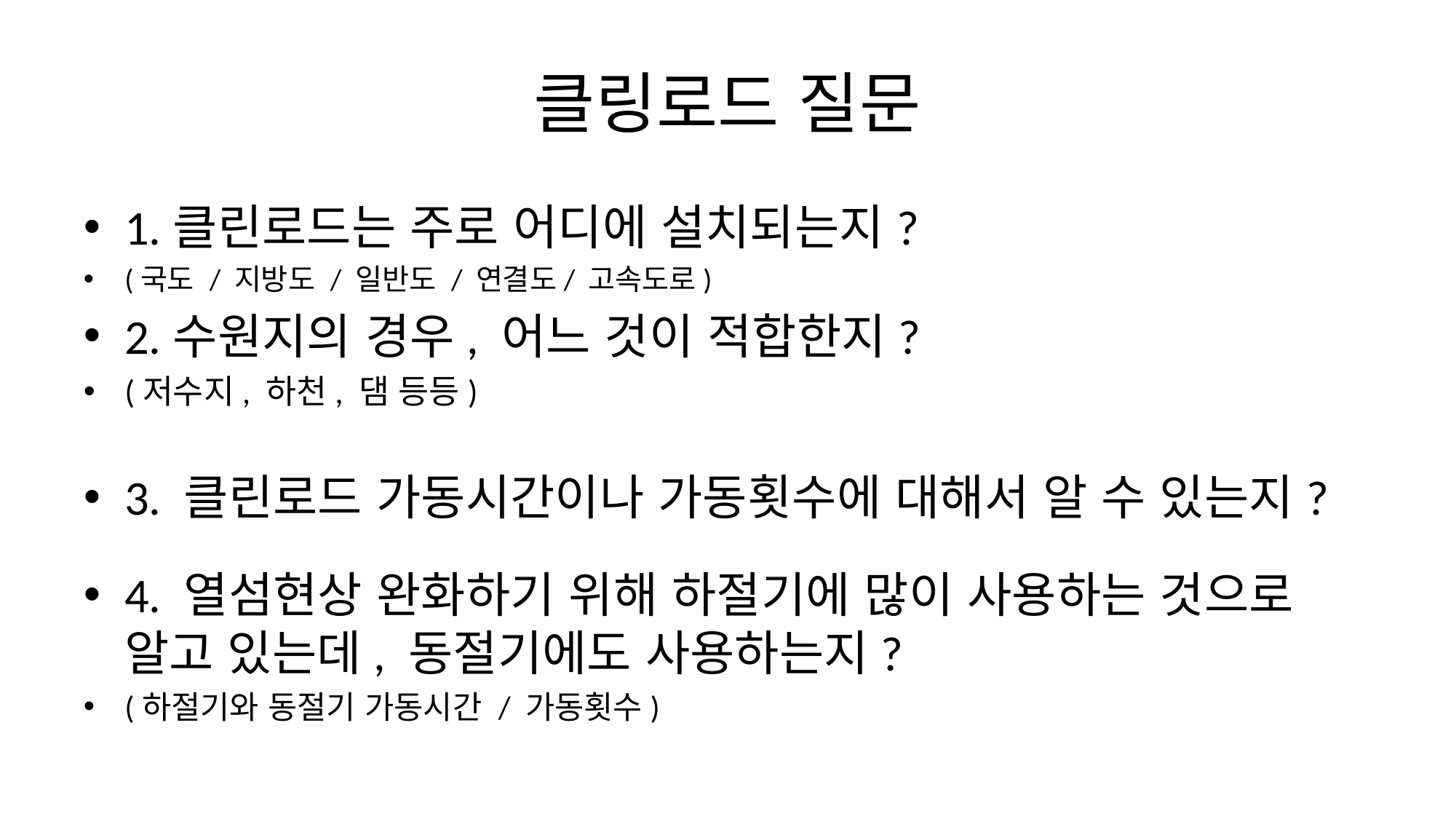

# 클링로드 질문
1.클린로드는 주로 어디에 설치되는지?
(국도 / 지방도 / 일반도 / 연결도/ 고속도로)
2.수원지의 경우, 어느 것이 적합한지?
(저수지, 하천, 댐 등등)

3. 클린로드 가동시간이나 가동횟수에 대해서 알 수 있는지?

4. 열섬현상 완화하기 위해 하절기에 많이 사용하는 것으로 알고 있는데, 동절기에도 사용하는지?
(하절기와 동절기 가동시간 / 가동횟수)